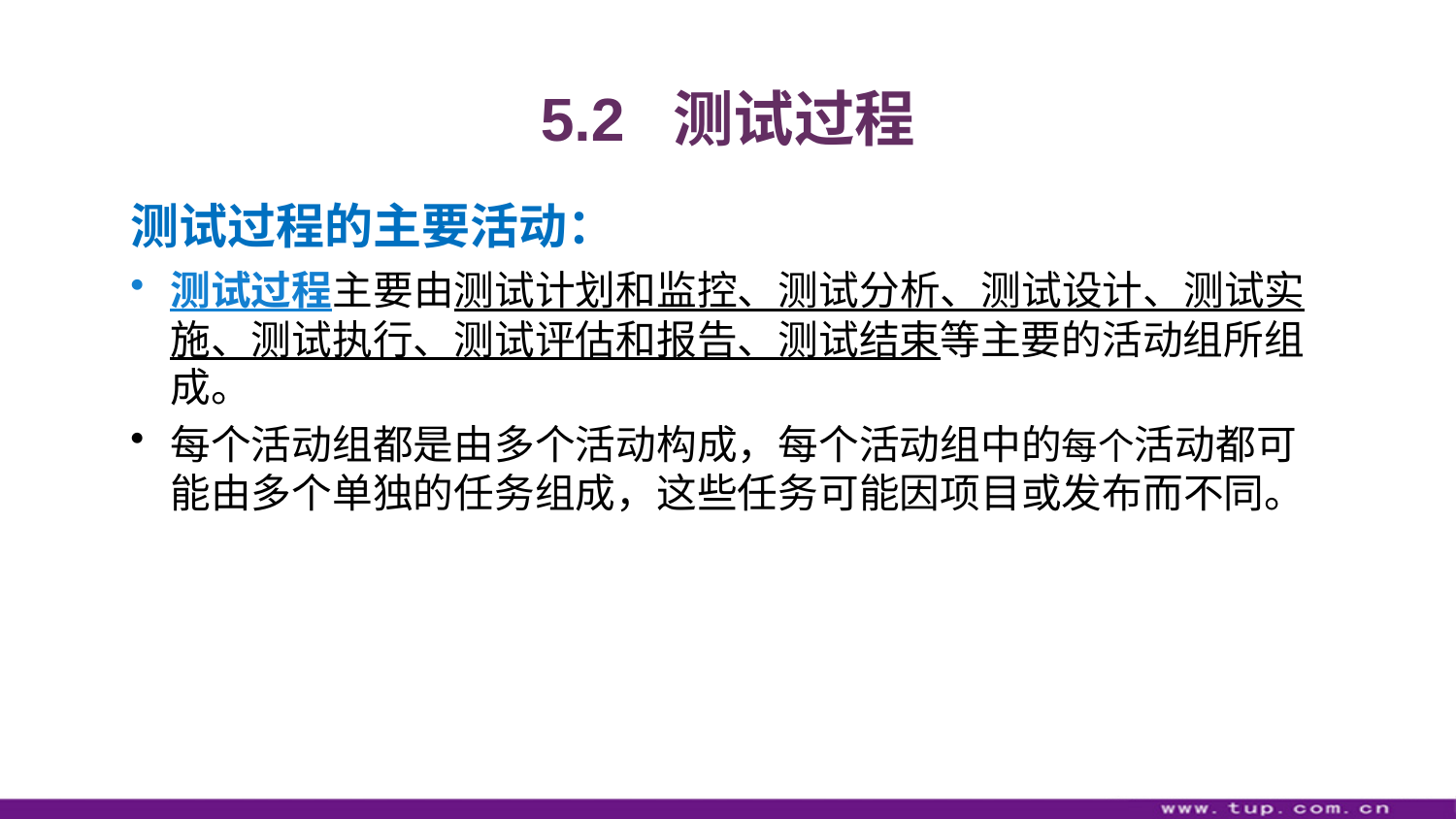

# 5.2  测试过程
测试过程的主要活动：
测试过程主要由测试计划和监控、测试分析、测试设计、测试实施、测试执行、测试评估和报告、测试结束等主要的活动组所组成。
每个活动组都是由多个活动构成，每个活动组中的每个活动都可能由多个单独的任务组成，这些任务可能因项目或发布而不同。